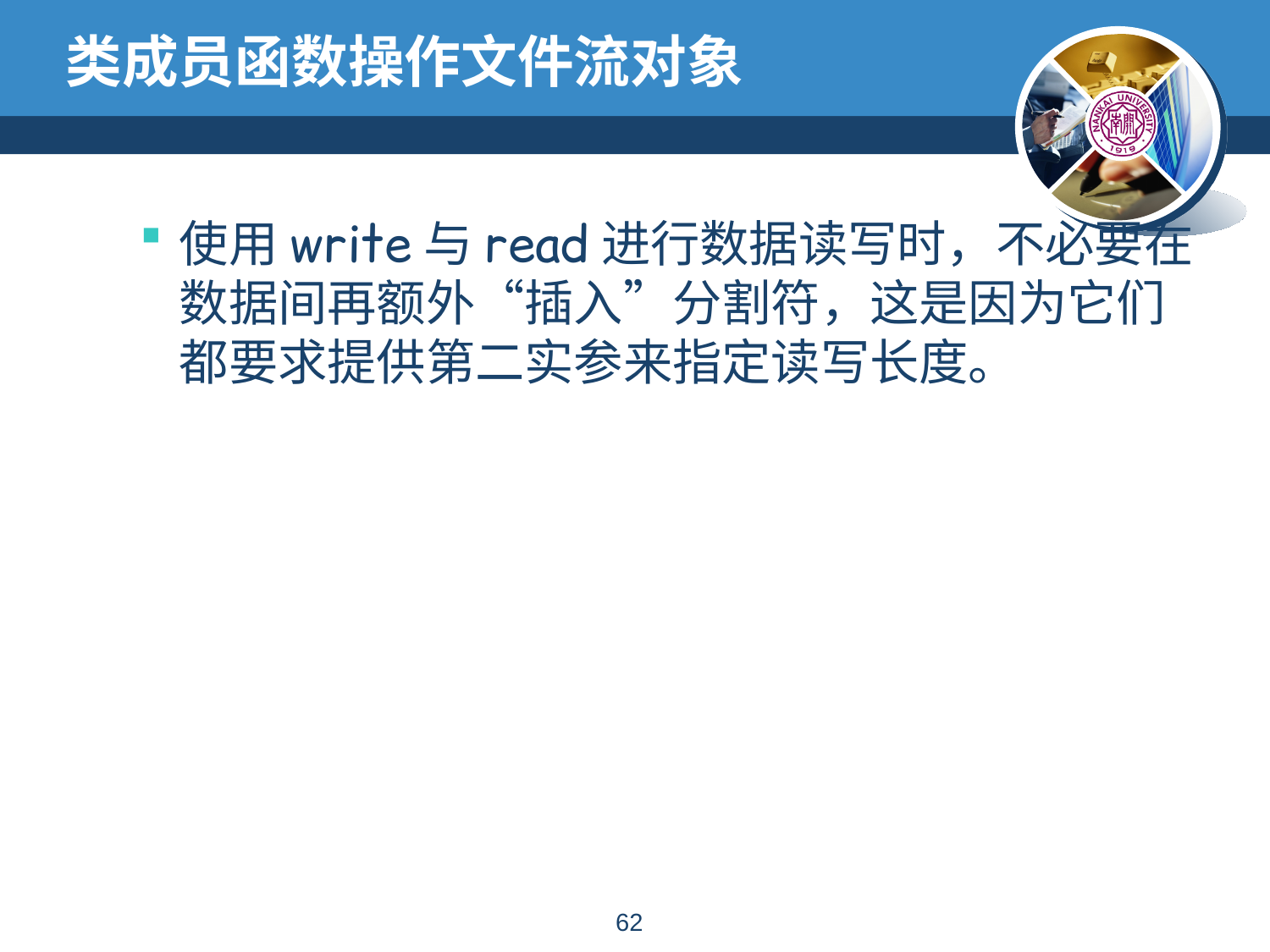

# 类成员函数操作文件流对象
使用write与read进行数据读写时，不必要在数据间再额外“插入”分割符，这是因为它们都要求提供第二实参来指定读写长度。
62